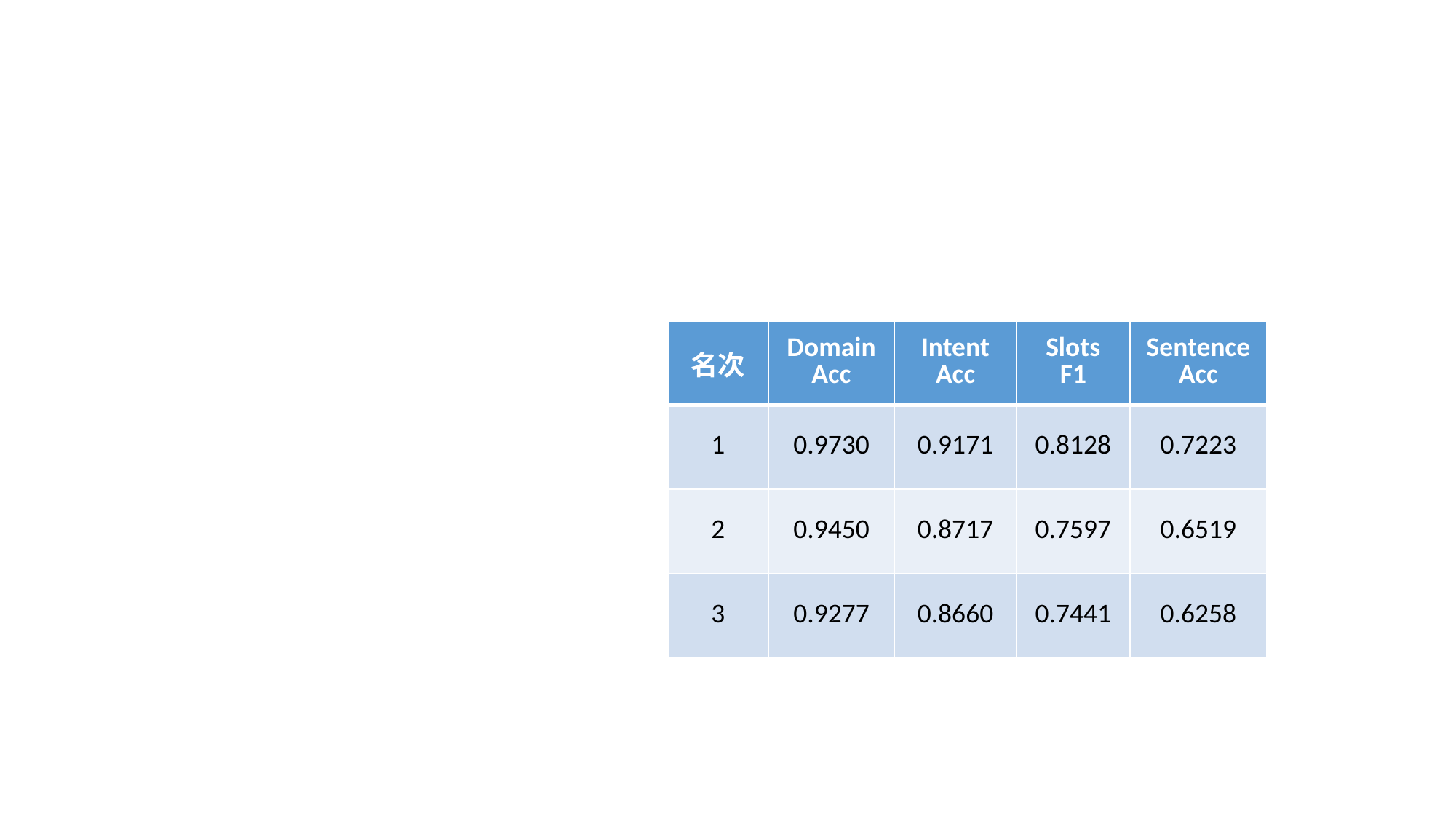

#
| 名次 | Domain Acc | Intent Acc | Slots F1 | Sentence Acc |
| --- | --- | --- | --- | --- |
| 1 | 0.9730 | 0.9171 | 0.8128 | 0.7223 |
| 2 | 0.9450 | 0.8717 | 0.7597 | 0.6519 |
| 3 | 0.9277 | 0.8660 | 0.7441 | 0.6258 |